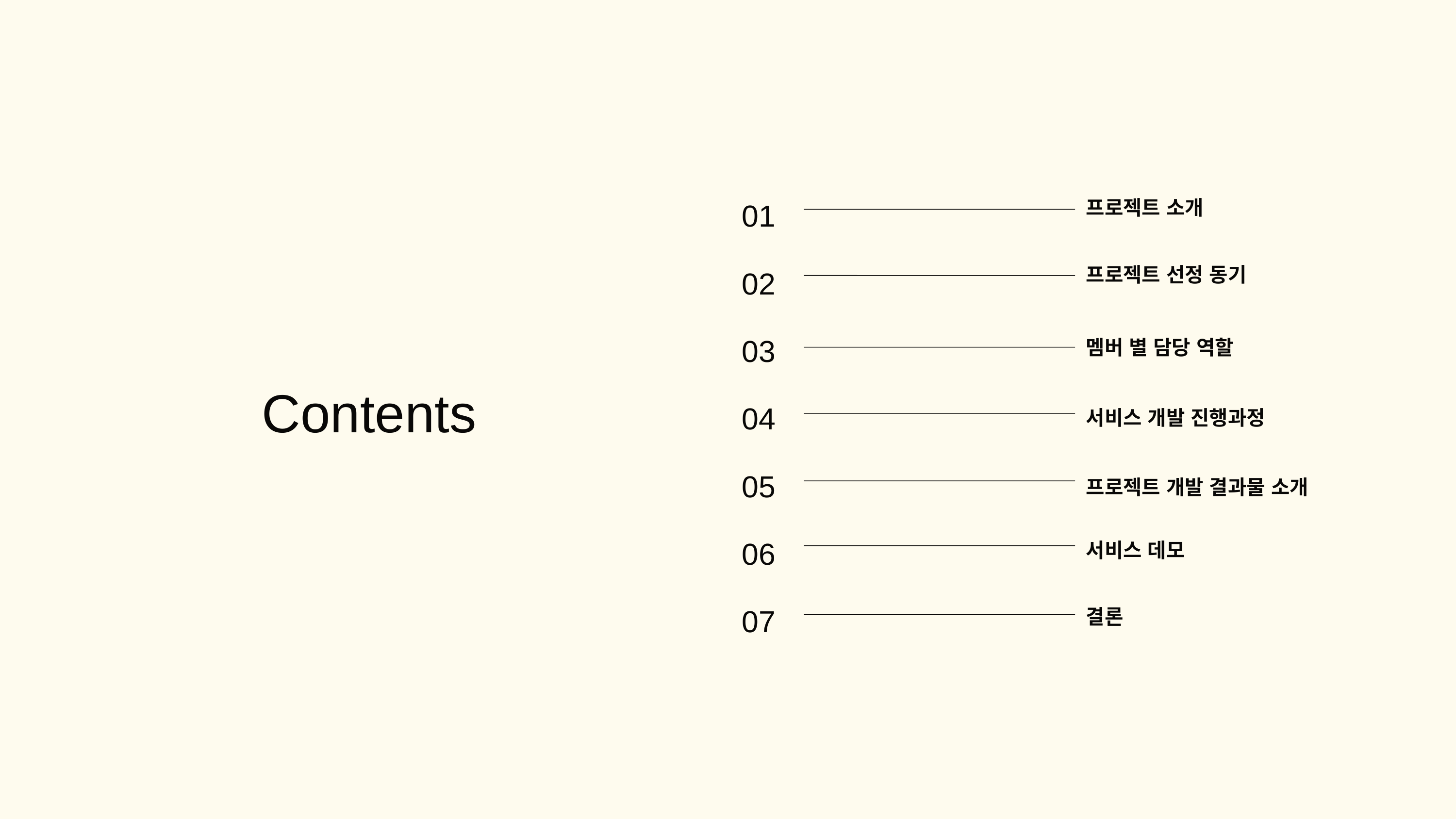

01
02
03
04
05
06
07
프로젝트 소개

프로젝트 선정 동기

멤버 별 담당 역할

Contents
서비스 개발 진행과정

프로젝트 개발 결과물 소개

서비스 데모

결론